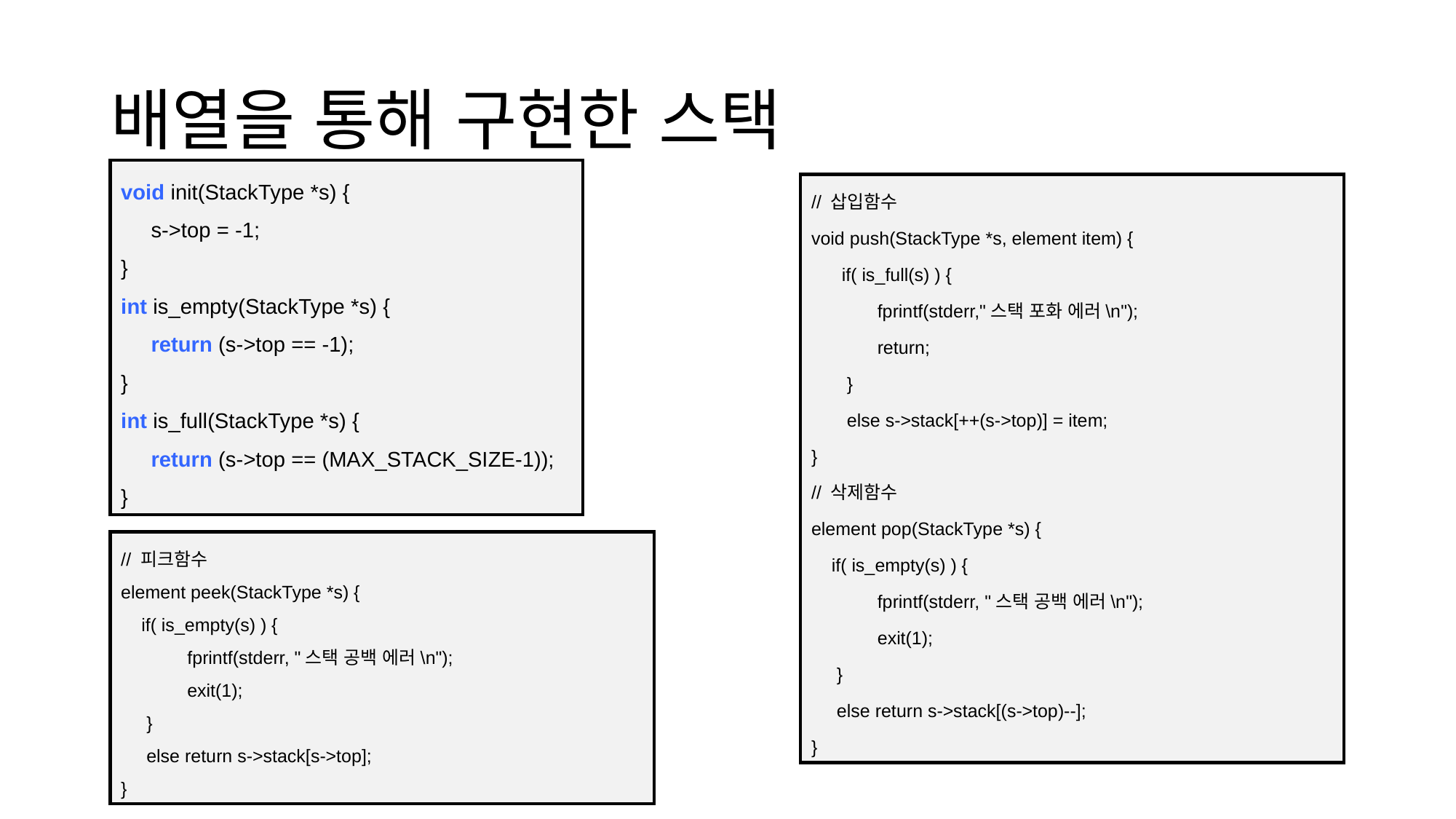

# 배열을 통해 구현한 스택
void init(StackType *s) {
     s->top = -1;
}
int is_empty(StackType *s) {
     return (s->top == -1);
}
int is_full(StackType *s) {
     return (s->top == (MAX_STACK_SIZE-1));
}
// 삽입함수
void push(StackType *s, element item) {
      if( is_full(s) ) {
             fprintf(stderr,"스택 포화 에러\n");
             return;
       }
       else s->stack[++(s->top)] = item;
}
// 삭제함수
element pop(StackType *s) {
    if( is_empty(s) ) {
             fprintf(stderr, "스택 공백 에러\n");
             exit(1);
     }
     else return s->stack[(s->top)--];
}
// 피크함수
element peek(StackType *s) {
    if( is_empty(s) ) {
             fprintf(stderr, "스택 공백 에러\n");
             exit(1);
     }
     else return s->stack[s->top];
}